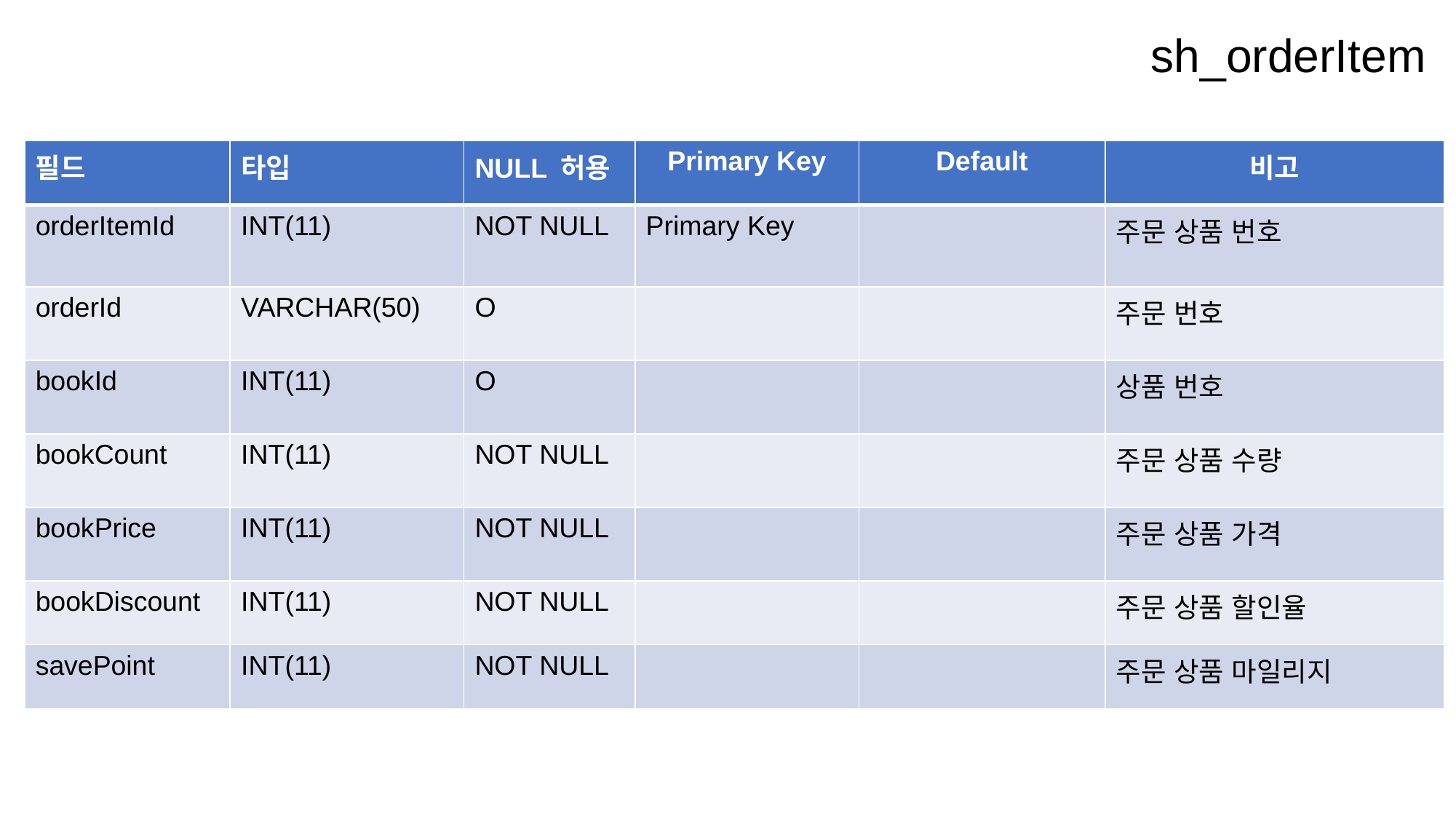

sh_orderItem
| 필드 | 타입 | NULL 허용 | Primary Key | Default | 비고 |
| --- | --- | --- | --- | --- | --- |
| orderItemId | INT(11) | NOT NULL | Primary Key |  | 주문 상품 번호 |
| orderId | VARCHAR(50) | O |  |  | 주문 번호 |
| bookId | INT(11) | O |  |  | 상품 번호 |
| bookCount | INT(11) | NOT NULL |  |  | 주문 상품 수량 |
| bookPrice | INT(11) | NOT NULL |  |  | 주문 상품 가격 |
| bookDiscount | INT(11) | NOT NULL |  |  | 주문 상품 할인율 |
| savePoint | INT(11) | NOT NULL |  |  | 주문 상품 마일리지 |